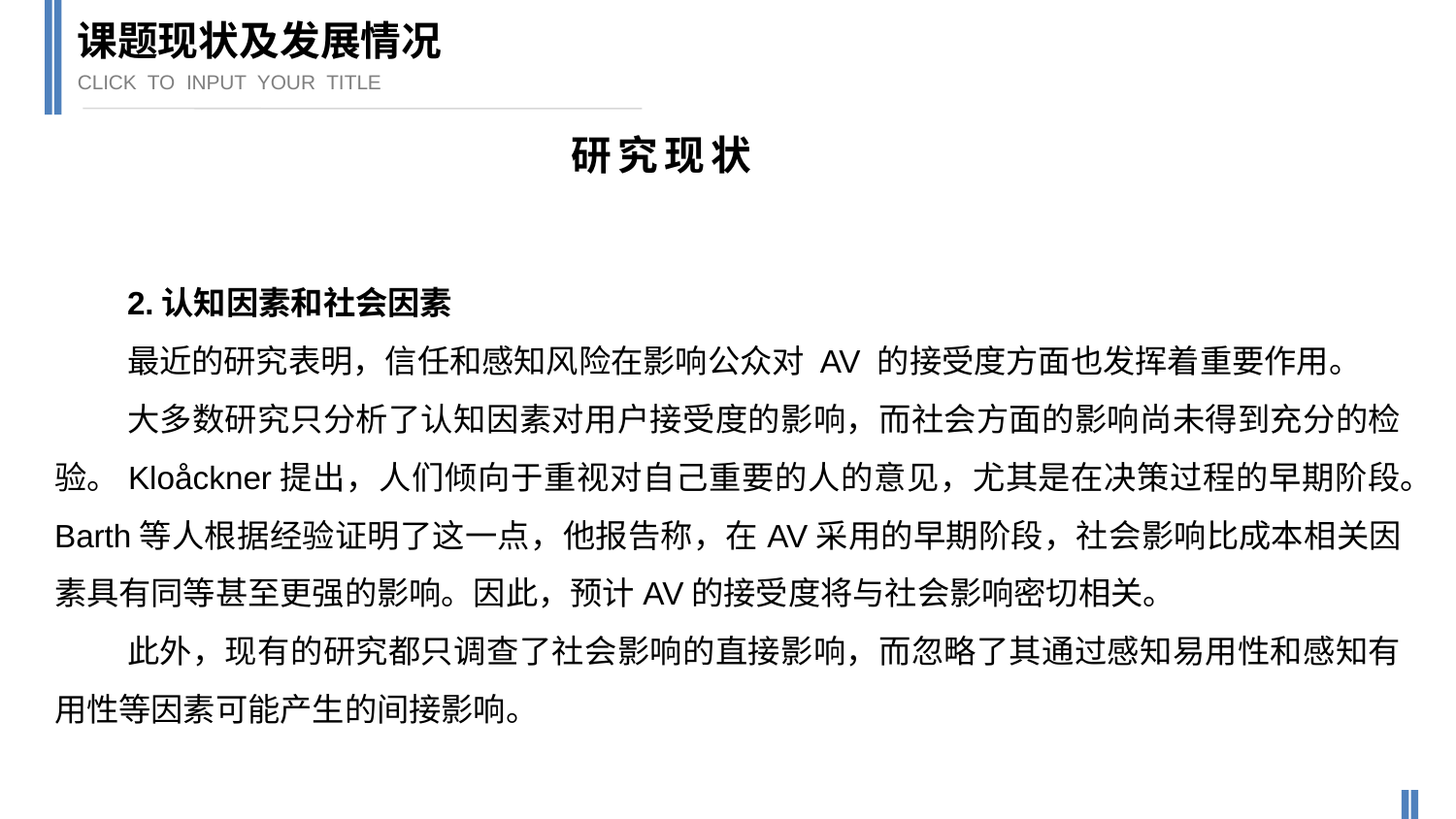

课题现状及发展情况
CLICK  TO  INPUT  YOUR  TITLE
研究现状
2.认知因素和社会因素
最近的研究表明，信任和感知风险在影响公众对 AV 的接受度方面也发挥着重要作用。
大多数研究只分析了认知因素对用户接受度的影响，而社会方面的影响尚未得到充分的检验。Kloåckner提出，人们倾向于重视对自己重要的人的意见，尤其是在决策过程的早期阶段。Barth等人根据经验证明了这一点，他报告称，在AV采用的早期阶段，社会影响比成本相关因素具有同等甚至更强的影响。因此，预计AV的接受度将与社会影响密切相关。
此外，现有的研究都只调查了社会影响的直接影响，而忽略了其通过感知易用性和感知有用性等因素可能产生的间接影响。